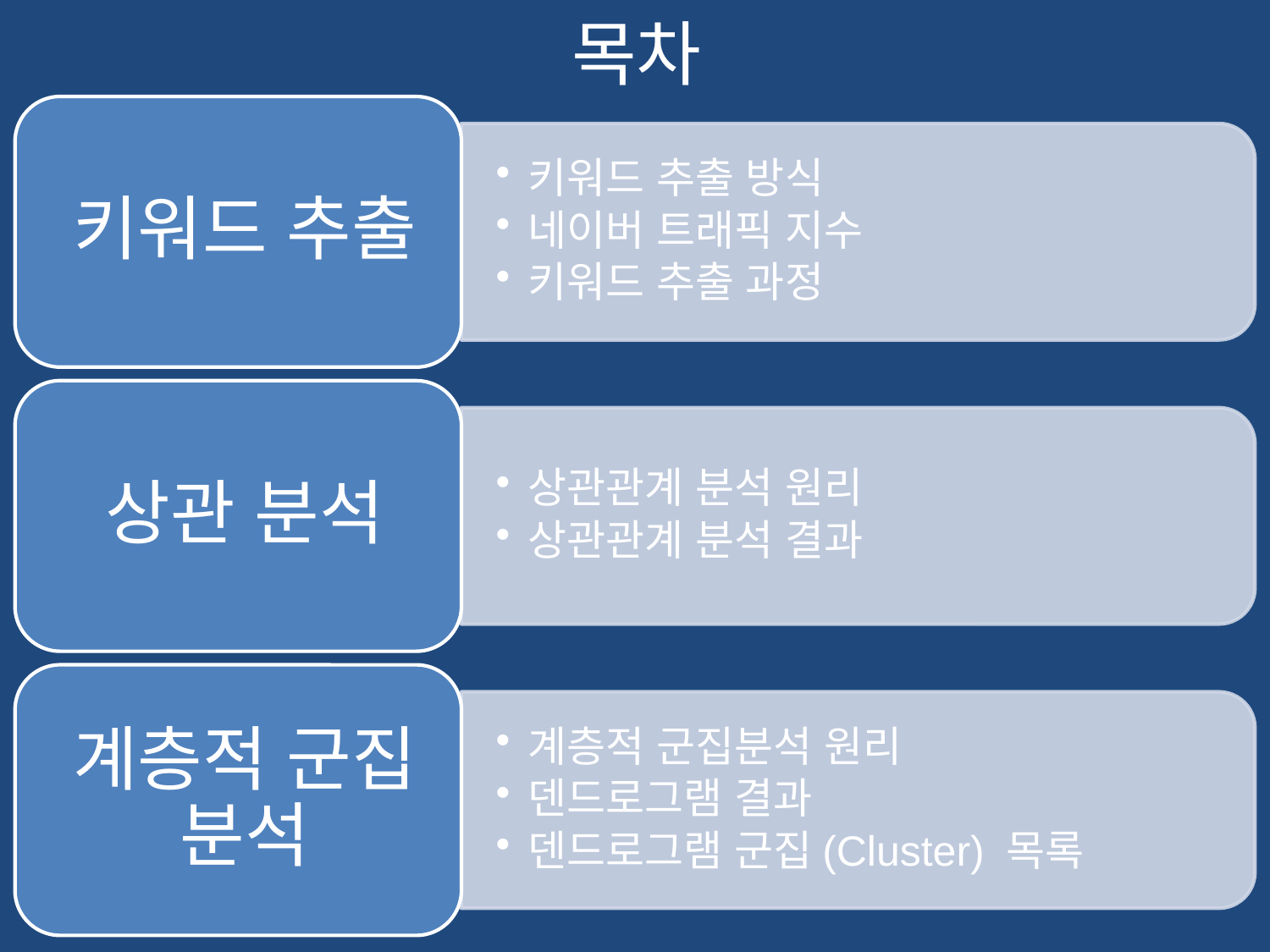

# 목차
키워드 추출 방식
네이버 트래픽 지수
키워드 추출 과정
키워드 추출
상관관계 분석 원리
상관관계 분석 결과
상관 분석
계층적 군집분석 원리
덴드로그램 결과
덴드로그램 군집(Cluster) 목록
계층적 군집 분석